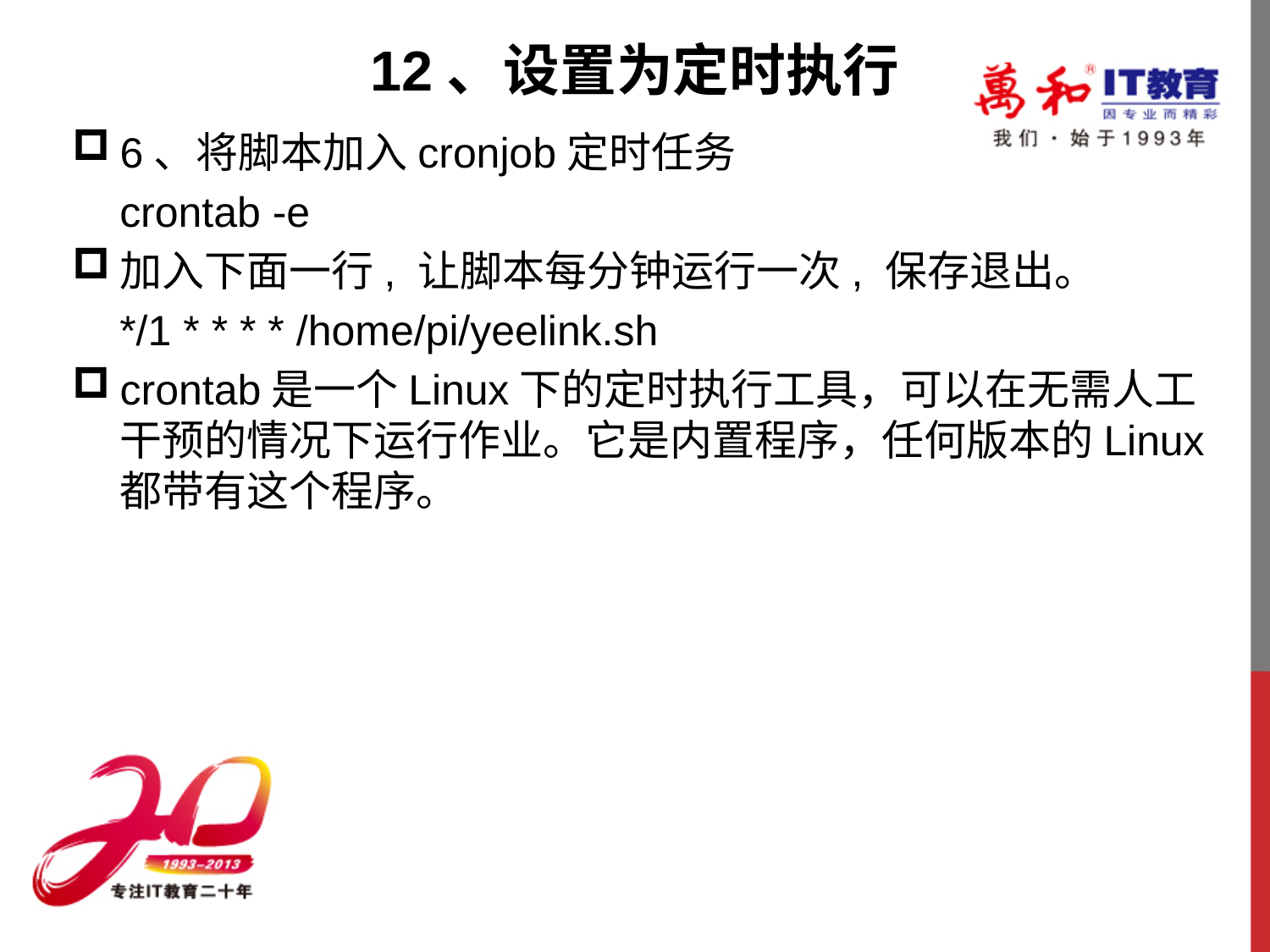

# 12、设置为定时执行
6、将脚本加入cronjob定时任务
    crontab -e
加入下面一行, 让脚本每分钟运行一次, 保存退出。
    */1 * * * * /home/pi/yeelink.sh
crontab是一个Linux下的定时执行工具，可以在无需人工干预的情况下运行作业。它是内置程序，任何版本的Linux都带有这个程序。